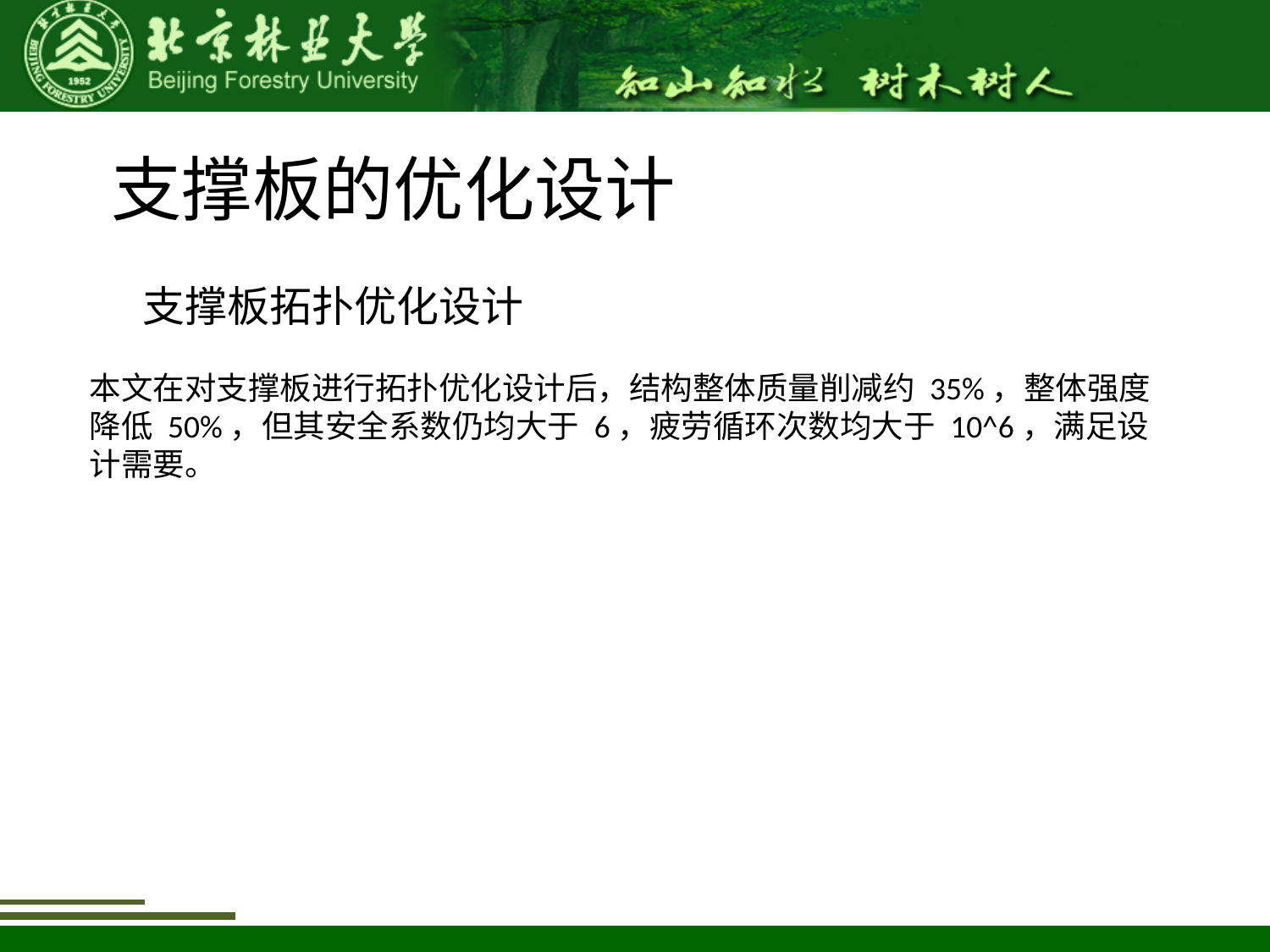

支撑板的优化设计
支撑板拓扑优化设计
本文在对支撑板进行拓扑优化设计后，结构整体质量削减约 35%，整体强度
降低 50%，但其安全系数仍均大于 6，疲劳循环次数均大于 10^6，满足设计需要。
32